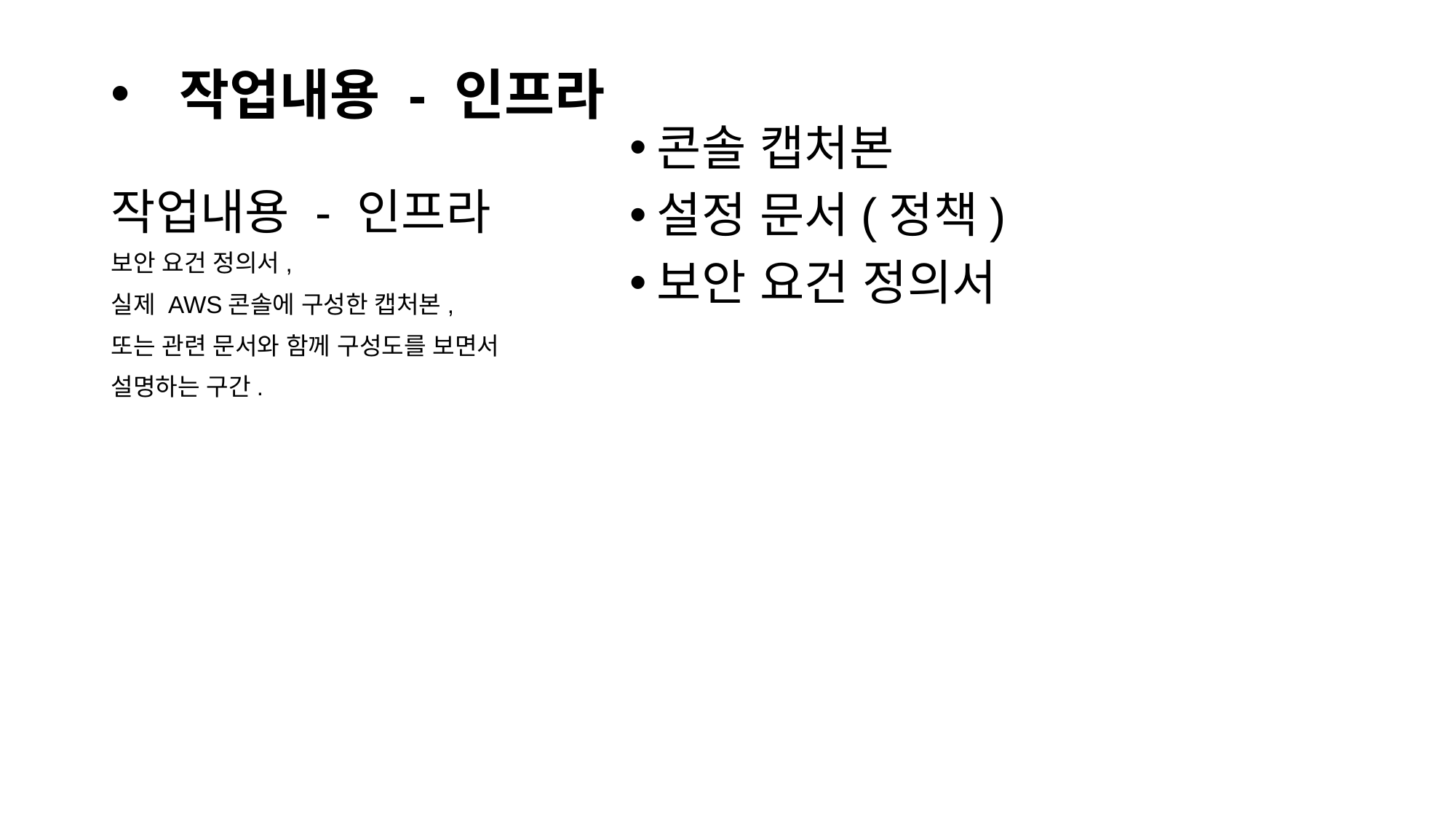

# 작업내용 - 인프라
작업내용 - 인프라
콘솔 캡처본
설정 문서(정책)
보안 요건 정의서
보안 요건 정의서,
실제 AWS콘솔에 구성한 캡처본,
또는 관련 문서와 함께 구성도를 보면서
설명하는 구간.